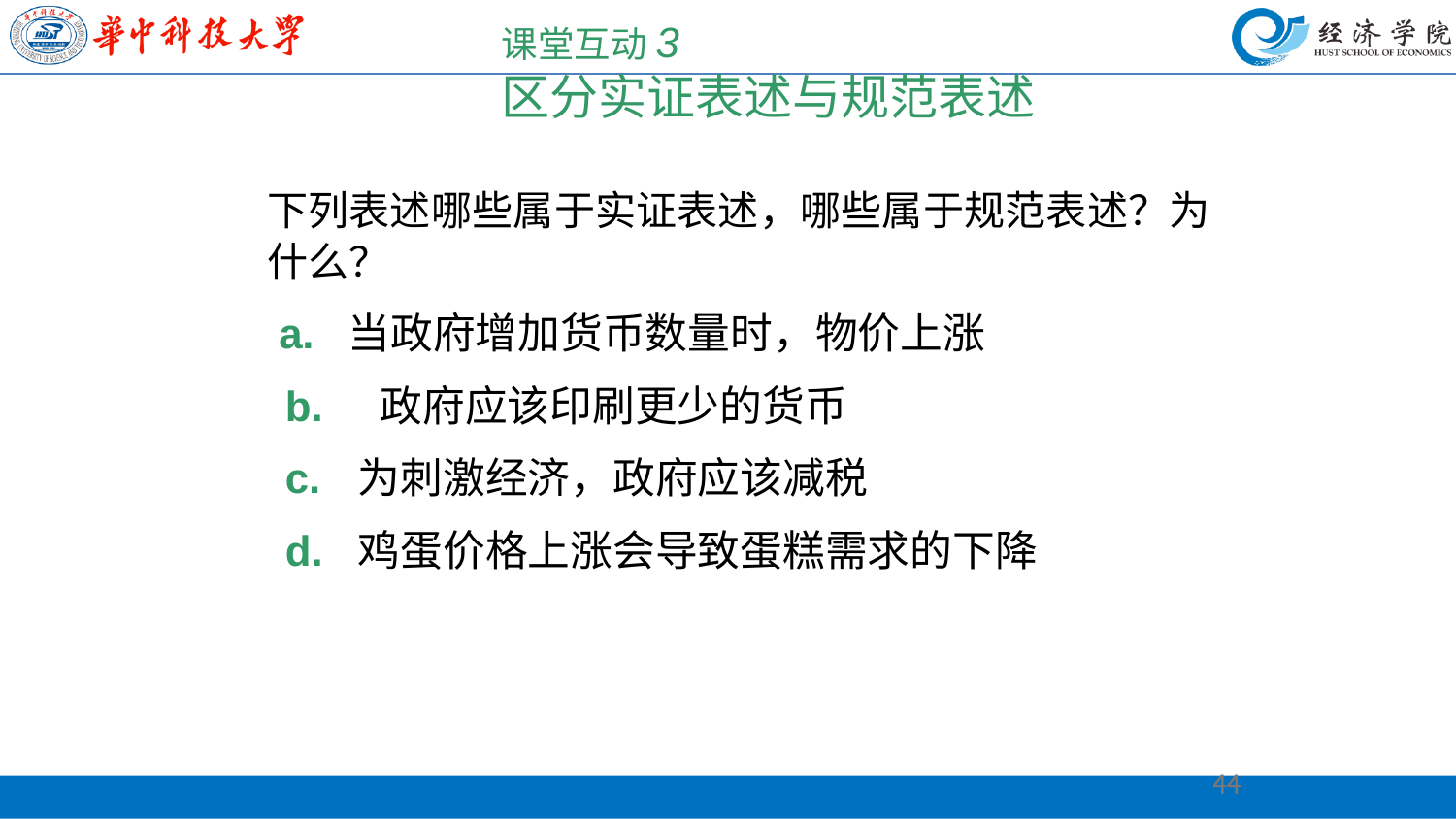

# 课堂互动3 区分实证表述与规范表述
下列表述哪些属于实证表述，哪些属于规范表述？为什么？
 a.  当政府增加货币数量时，物价上涨
b.	 政府应该印刷更少的货币
c.	为刺激经济，政府应该减税
d.	鸡蛋价格上涨会导致蛋糕需求的下降
44